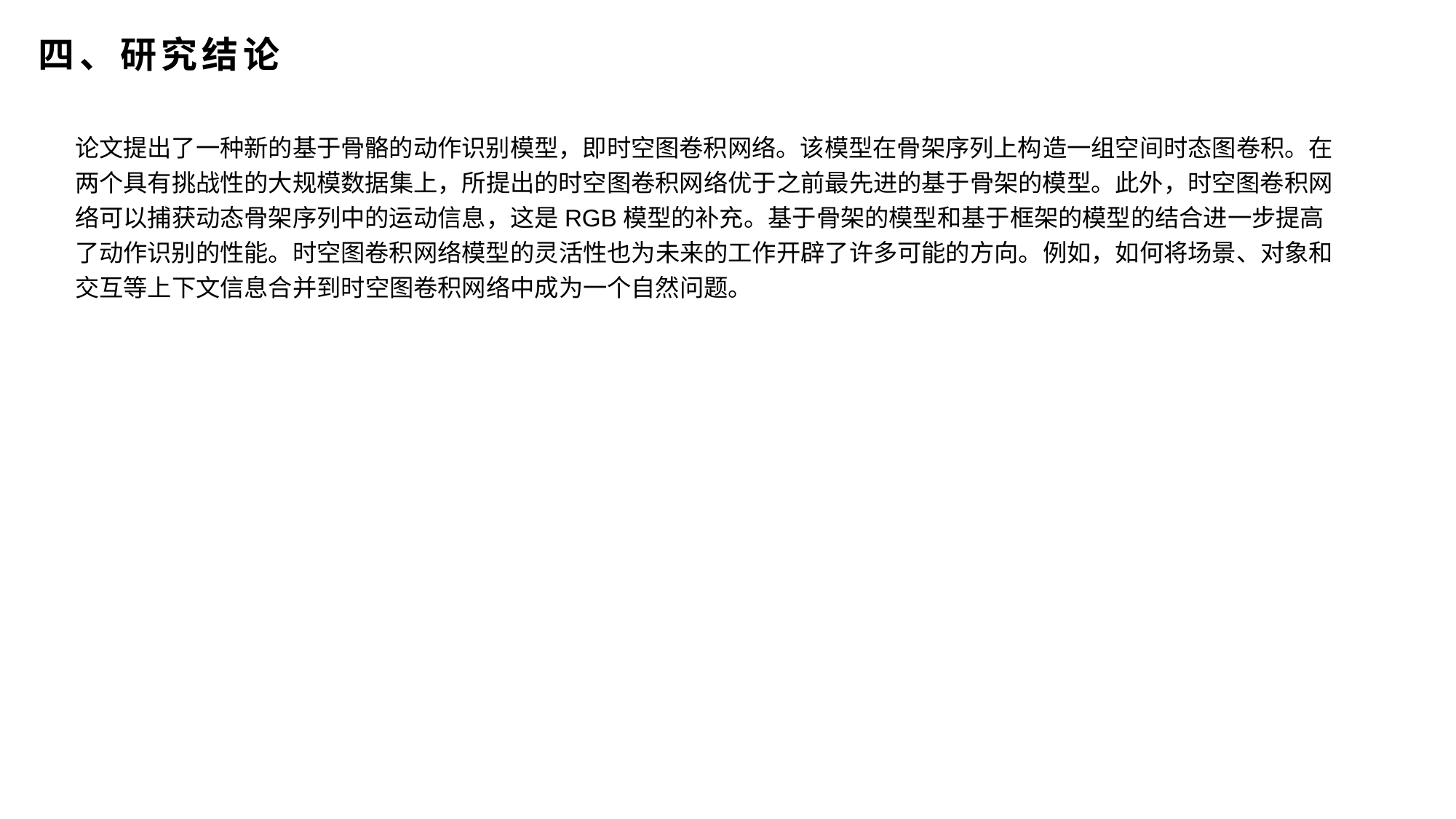

四、研究结论
论文提出了一种新的基于骨骼的动作识别模型，即时空图卷积网络。该模型在骨架序列上构造一组空间时态图卷积。在两个具有挑战性的大规模数据集上，所提出的时空图卷积网络优于之前最先进的基于骨架的模型。此外，时空图卷积网络可以捕获动态骨架序列中的运动信息，这是RGB模型的补充。基于骨架的模型和基于框架的模型的结合进一步提高了动作识别的性能。时空图卷积网络模型的灵活性也为未来的工作开辟了许多可能的方向。例如，如何将场景、对象和交互等上下文信息合并到时空图卷积网络中成为一个自然问题。